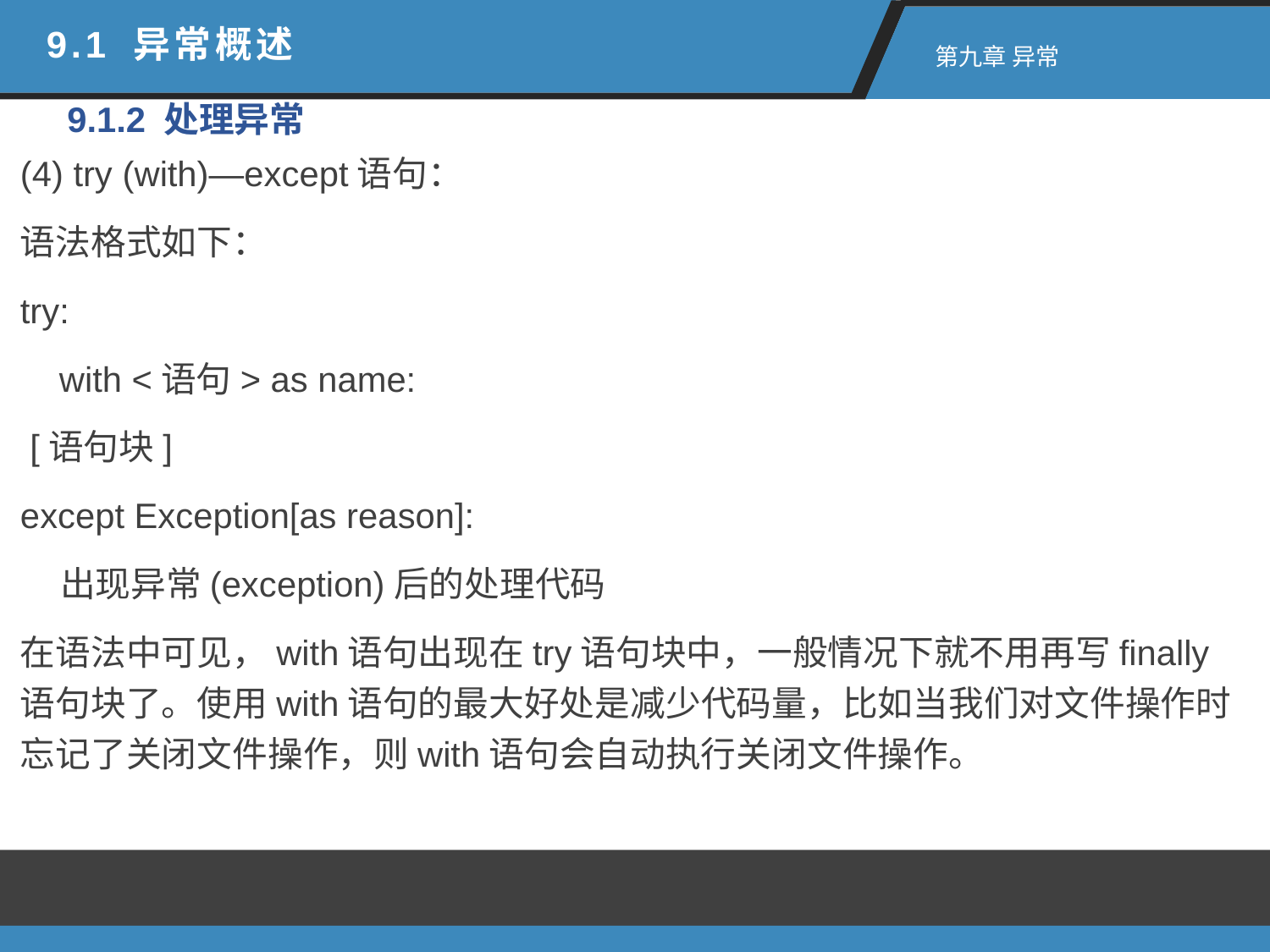

9.1 异常概述
  第九章 异常
9.1.2 处理异常
(4) try (with)—except语句：
语法格式如下：
try:
    with <语句> as name:
 [语句块]
except Exception[as reason]:
    出现异常(exception)后的处理代码
在语法中可见，with语句出现在try语句块中，一般情况下就不用再写finally语句块了。使用with语句的最大好处是减少代码量，比如当我们对文件操作时忘记了关闭文件操作，则with语句会自动执行关闭文件操作。